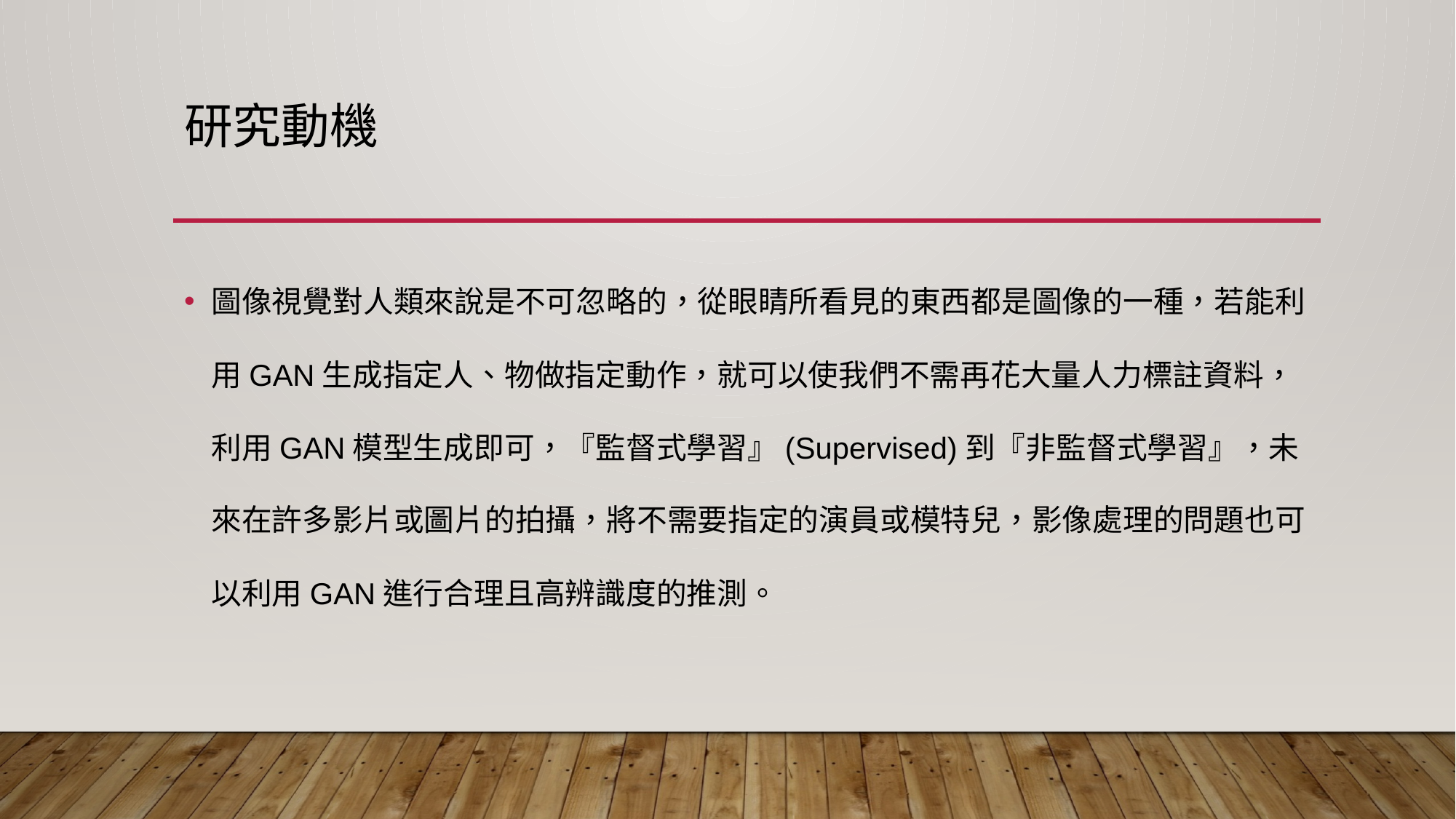

# 研究動機
圖像視覺對人類來說是不可忽略的，從眼睛所看見的東西都是圖像的一種，若能利用GAN生成指定人、物做指定動作，就可以使我們不需再花大量人力標註資料，利用GAN模型生成即可，『監督式學習』(Supervised)到『非監督式學習』，未來在許多影片或圖片的拍攝，將不需要指定的演員或模特兒，影像處理的問題也可以利用GAN進行合理且高辨識度的推測。